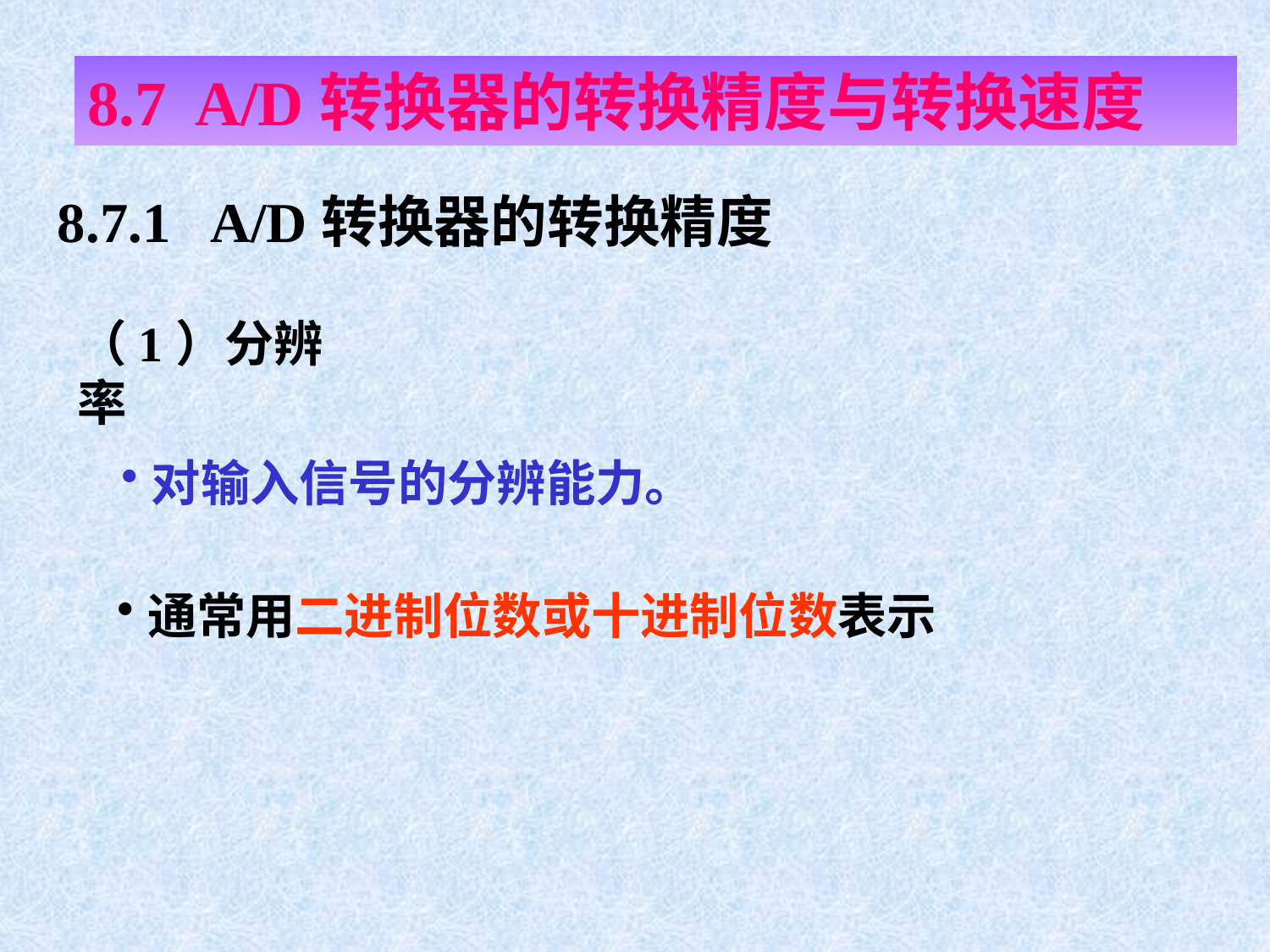

8.7  A/D转换器的转换精度与转换速度
8.7.1   A/D转换器的转换精度
（1）分辨率
对输入信号的分辨能力。
通常用二进制位数或十进制位数表示